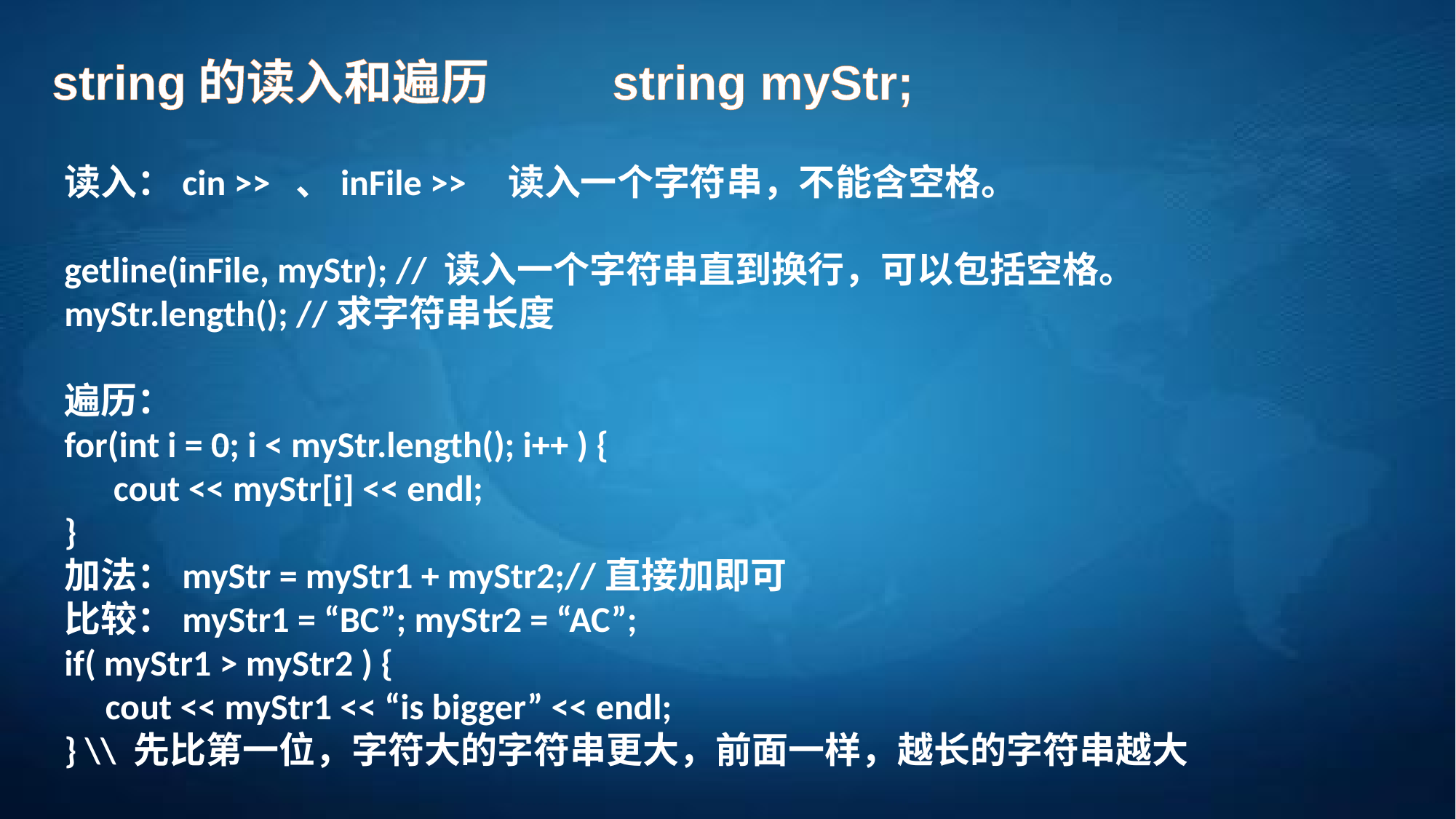

string的读入和遍历          string myStr;
读入：cin >>  、inFile >>    读入一个字符串，不能含空格。

getline(inFile, myStr); // 读入一个字符串直到换行，可以包括空格。
myStr.length(); //求字符串长度

遍历：
for(int i = 0; i < myStr.length(); i++ ) {
      cout << myStr[i] << endl;
}
加法：myStr = myStr1 + myStr2;//直接加即可
比较：myStr1 = “BC”; myStr2 = “AC”;
if( myStr1 > myStr2 ) {
     cout << myStr1 << “is bigger” << endl;
} \\ 先比第一位，字符大的字符串更大，前面一样，越长的字符串越大